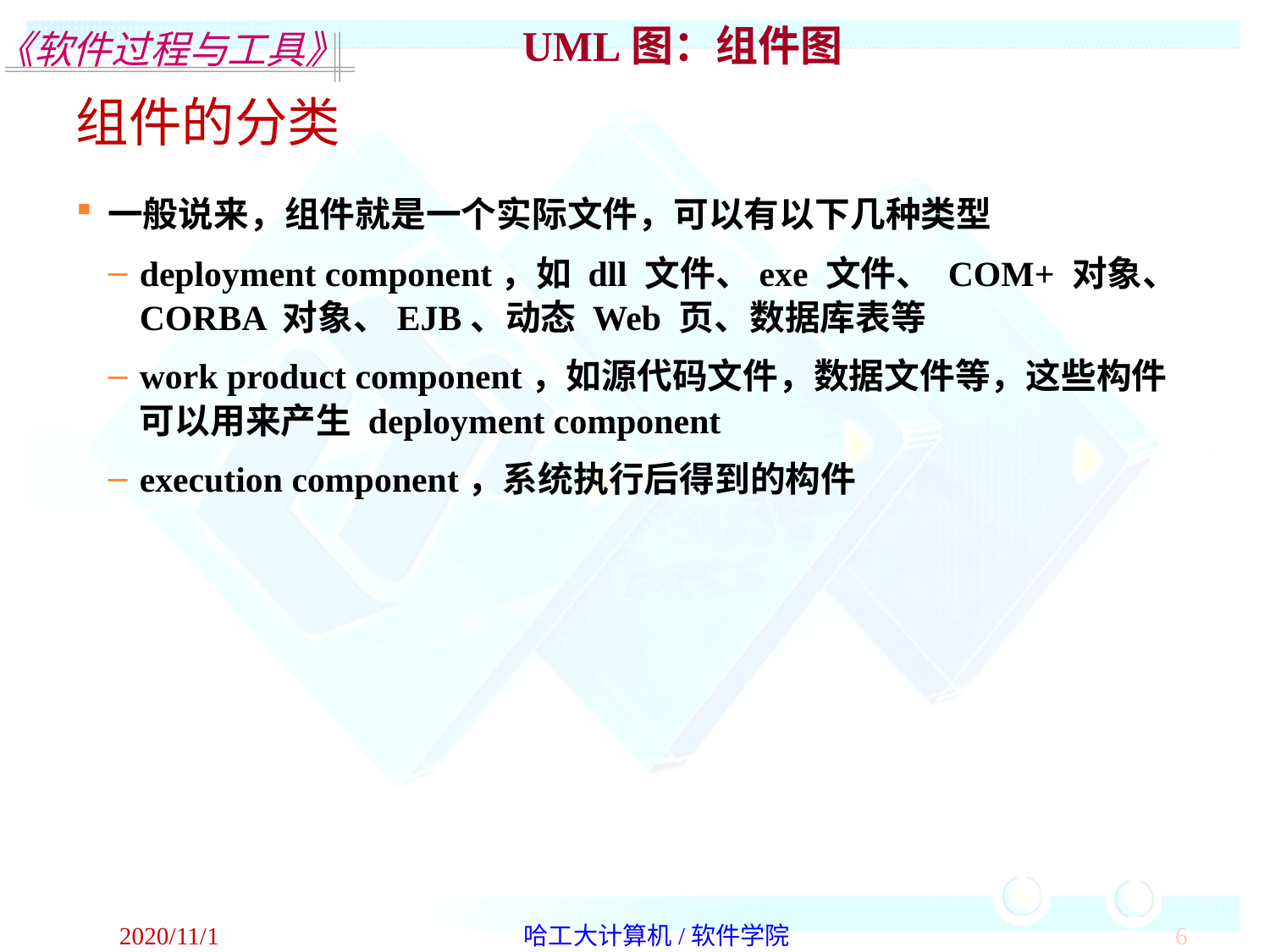

UML图：组件图
组件的分类
一般说来，组件就是一个实际文件，可以有以下几种类型
deployment component，如 dll 文件、exe 文件、 COM+ 对象、CORBA 对象、EJB、动态 Web 页、数据库表等
work product component，如源代码文件，数据文件等，这些构件可以用来产生 deployment component
execution component，系统执行后得到的构件